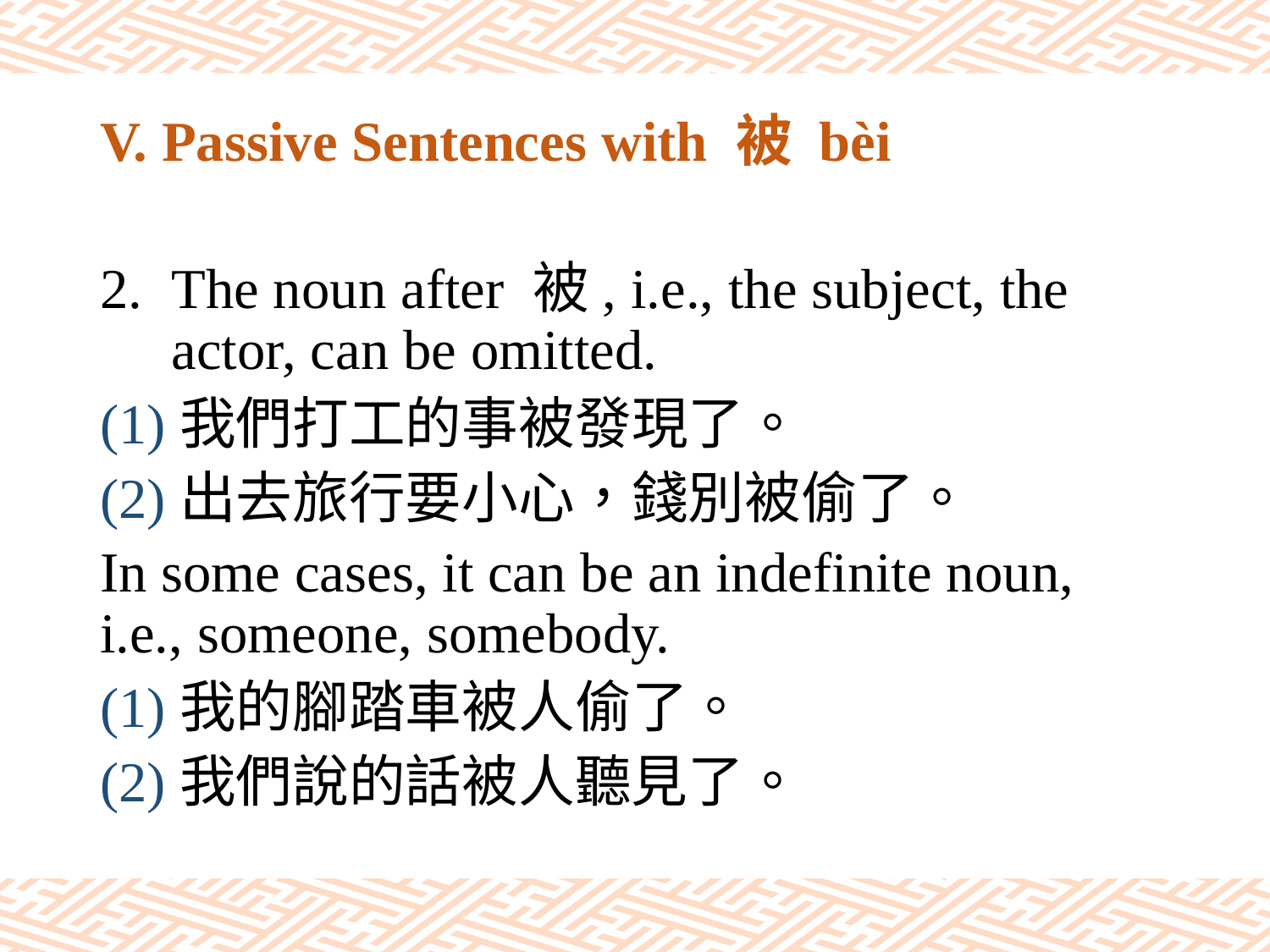

# V. Passive Sentences with 被 bèi
The noun after 被, i.e., the subject, the actor, can be omitted.
(1)我們打工的事被發現了。
(2)出去旅行要小心，錢別被偷了。
In some cases, it can be an indefinite noun, i.e., someone, somebody.
(1)我的腳踏車被人偷了。
(2)我們說的話被人聽見了。